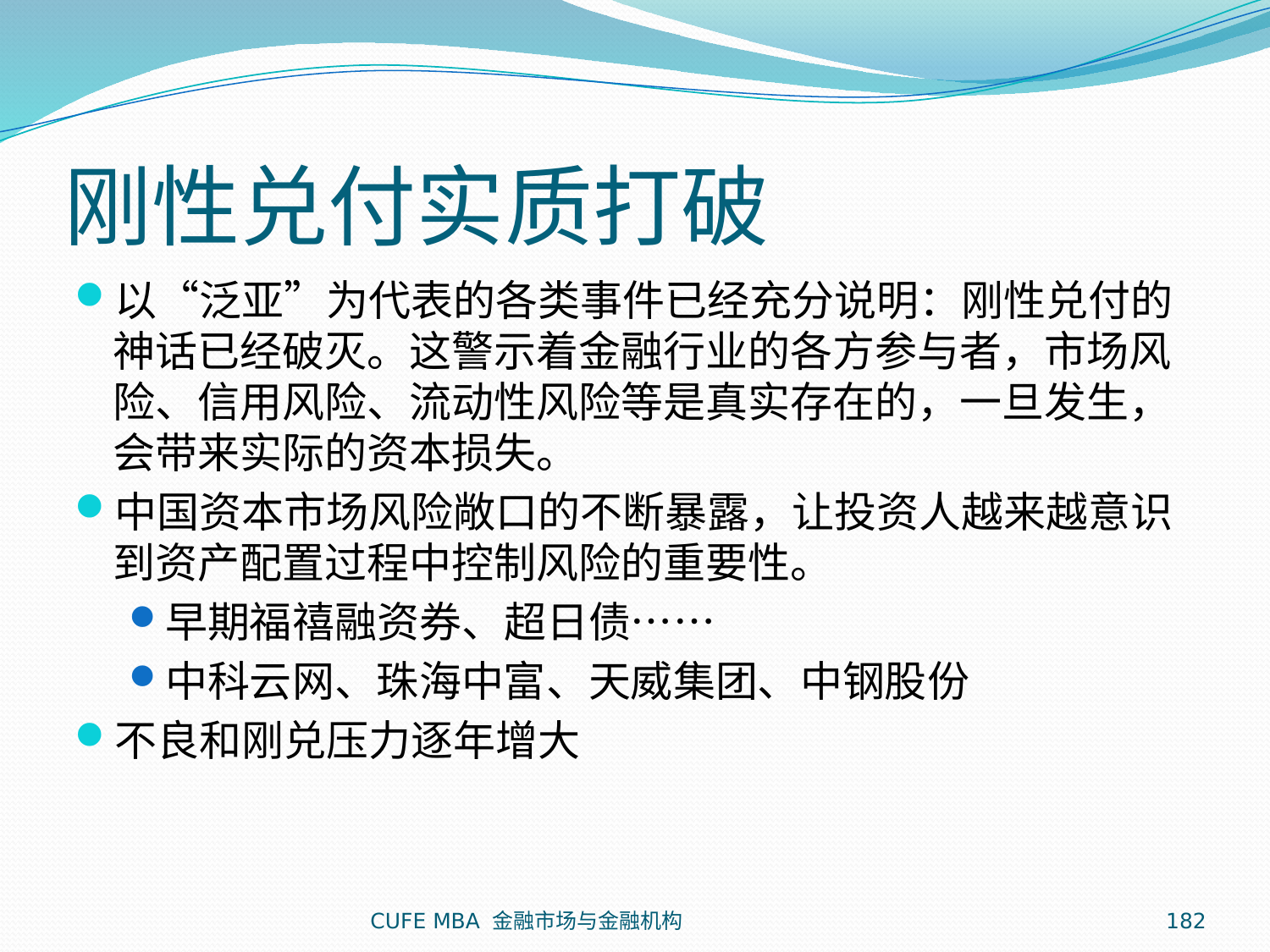

# 刚性兑付实质打破
以“泛亚”为代表的各类事件已经充分说明：刚性兑付的神话已经破灭。这警示着金融行业的各方参与者，市场风险、信用风险、流动性风险等是真实存在的，一旦发生，会带来实际的资本损失。
中国资本市场风险敞口的不断暴露，让投资人越来越意识到资产配置过程中控制风险的重要性。
早期福禧融资券、超日债……
中科云网、珠海中富、天威集团、中钢股份
不良和刚兑压力逐年增大
CUFE MBA 金融市场与金融机构
182